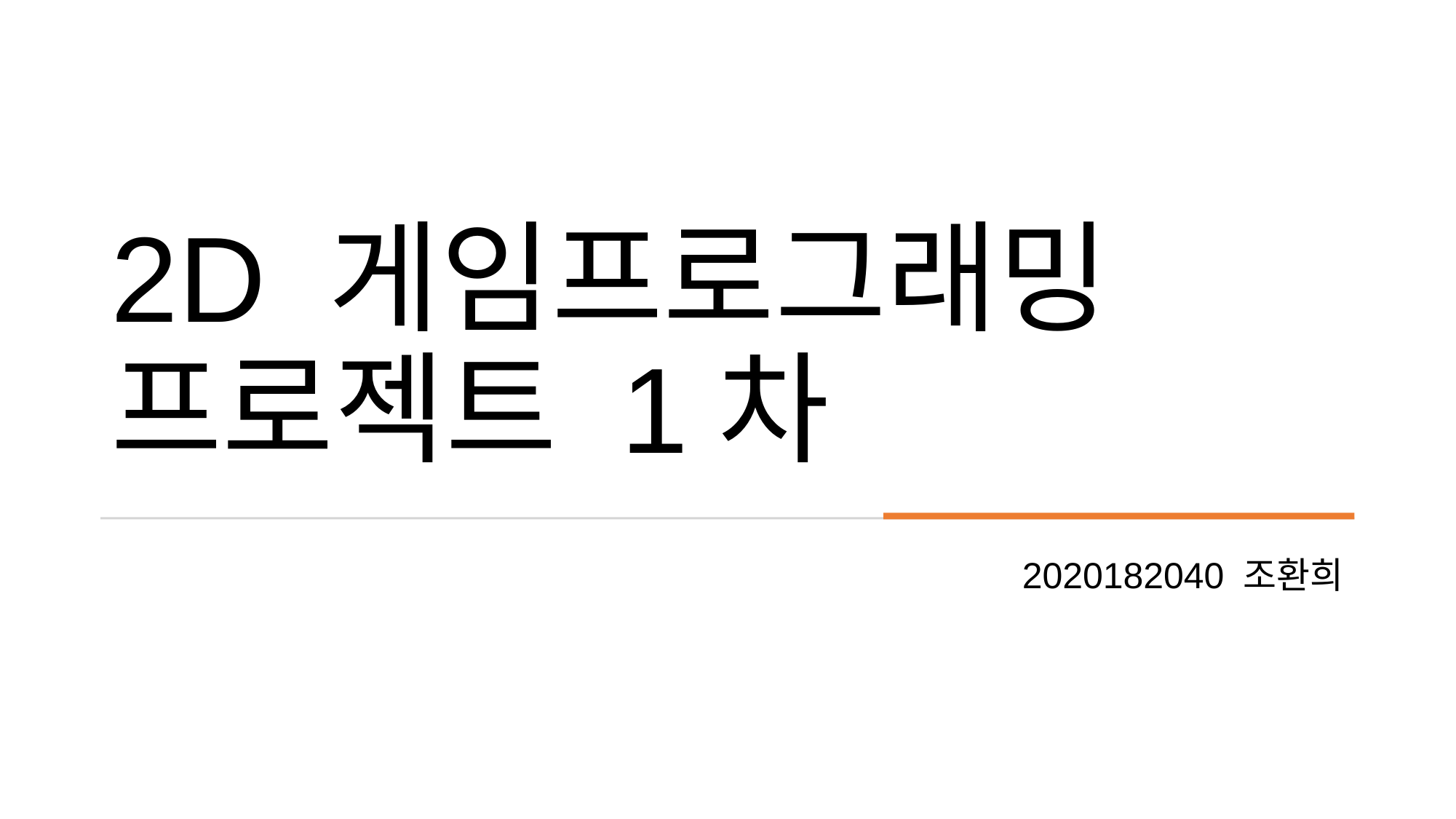

# 2D 게임프로그래밍 프로젝트 1차

2020182040 조환희